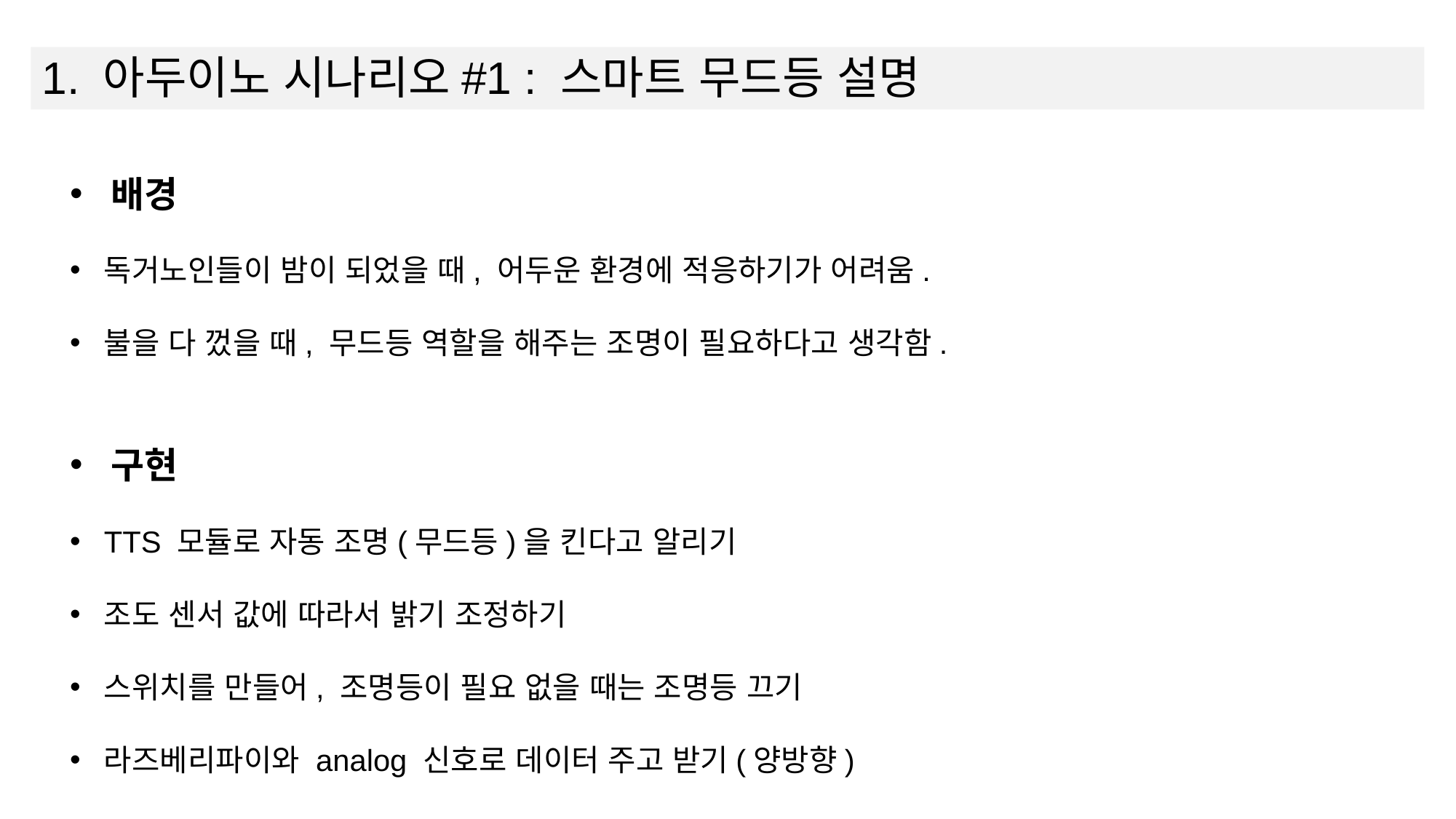

1. 아두이노 시나리오#1 : 스마트 무드등 설명
배경
독거노인들이 밤이 되었을 때, 어두운 환경에 적응하기가 어려움.
불을 다 껐을 때, 무드등 역할을 해주는 조명이 필요하다고 생각함.

구현
TTS 모듈로 자동 조명(무드등)을 킨다고 알리기
조도 센서 값에 따라서 밝기 조정하기
스위치를 만들어, 조명등이 필요 없을 때는 조명등 끄기
라즈베리파이와 analog 신호로 데이터 주고 받기(양방향)